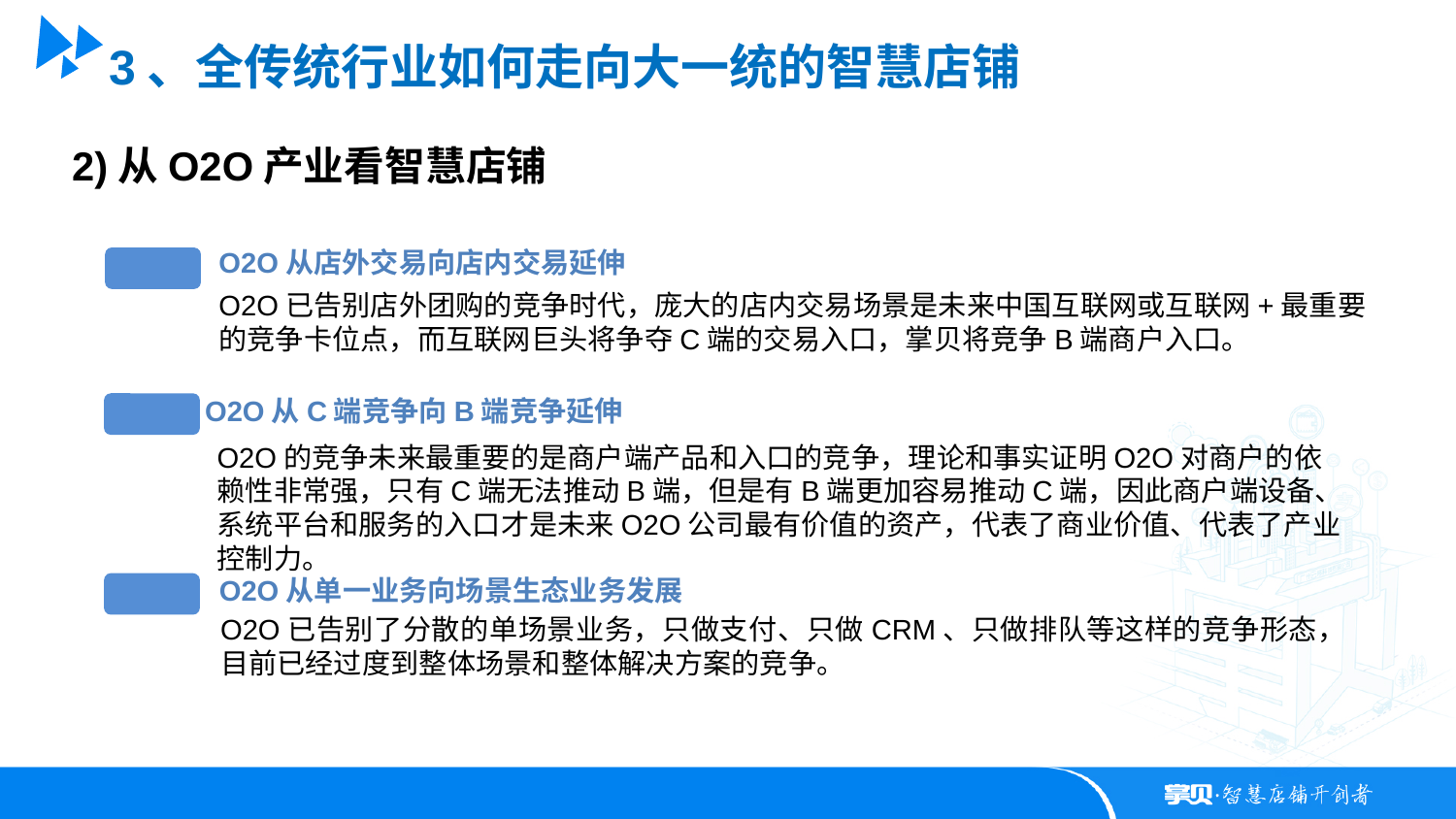

3、全传统行业如何走向大一统的智慧店铺

2)从O2O产业看智慧店铺
O2O从店外交易向店内交易延伸

O2O已告别店外团购的竞争时代，庞大的店内交易场景是未来中国互联网或互联网+最重要的竞争卡位点，而互联网巨头将争夺C端的交易入口，掌贝将竞争B端商户入口。
O2O从C端竞争向B端竞争延伸

O2O的竞争未来最重要的是商户端产品和入口的竞争，理论和事实证明O2O对商户的依赖性非常强，只有C端无法推动B端，但是有B端更加容易推动C端，因此商户端设备、系统平台和服务的入口才是未来O2O公司最有价值的资产，代表了商业价值、代表了产业控制力。
O2O从单一业务向场景生态业务发展

O2O已告别了分散的单场景业务，只做支付、只做CRM、只做排队等这样的竞争形态，目前已经过度到整体场景和整体解决方案的竞争。